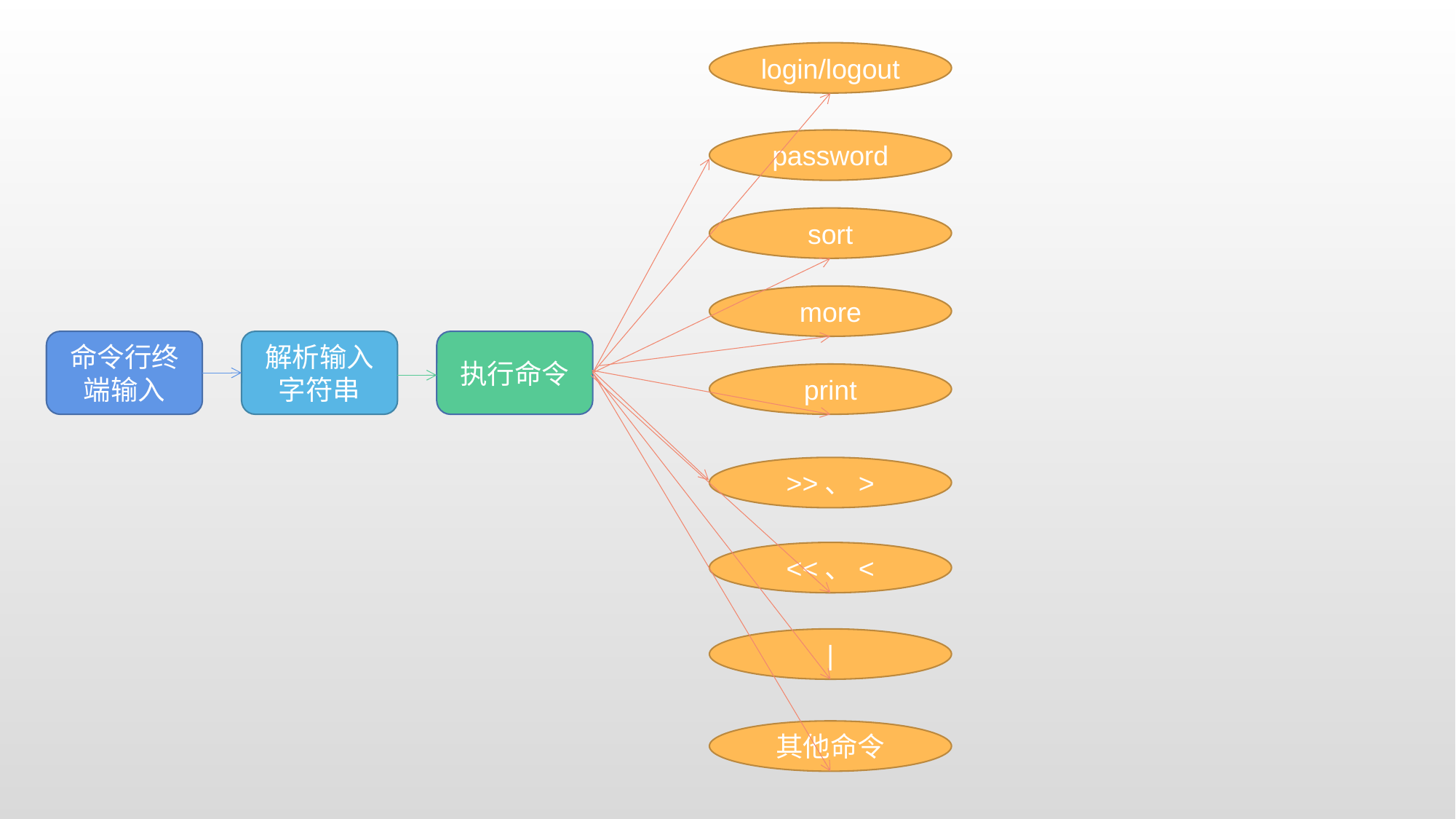

login/logout
password
sort
more
命令行终端输入
解析输入字符串
执行命令
print
>>、>
<<、<
|
其他命令